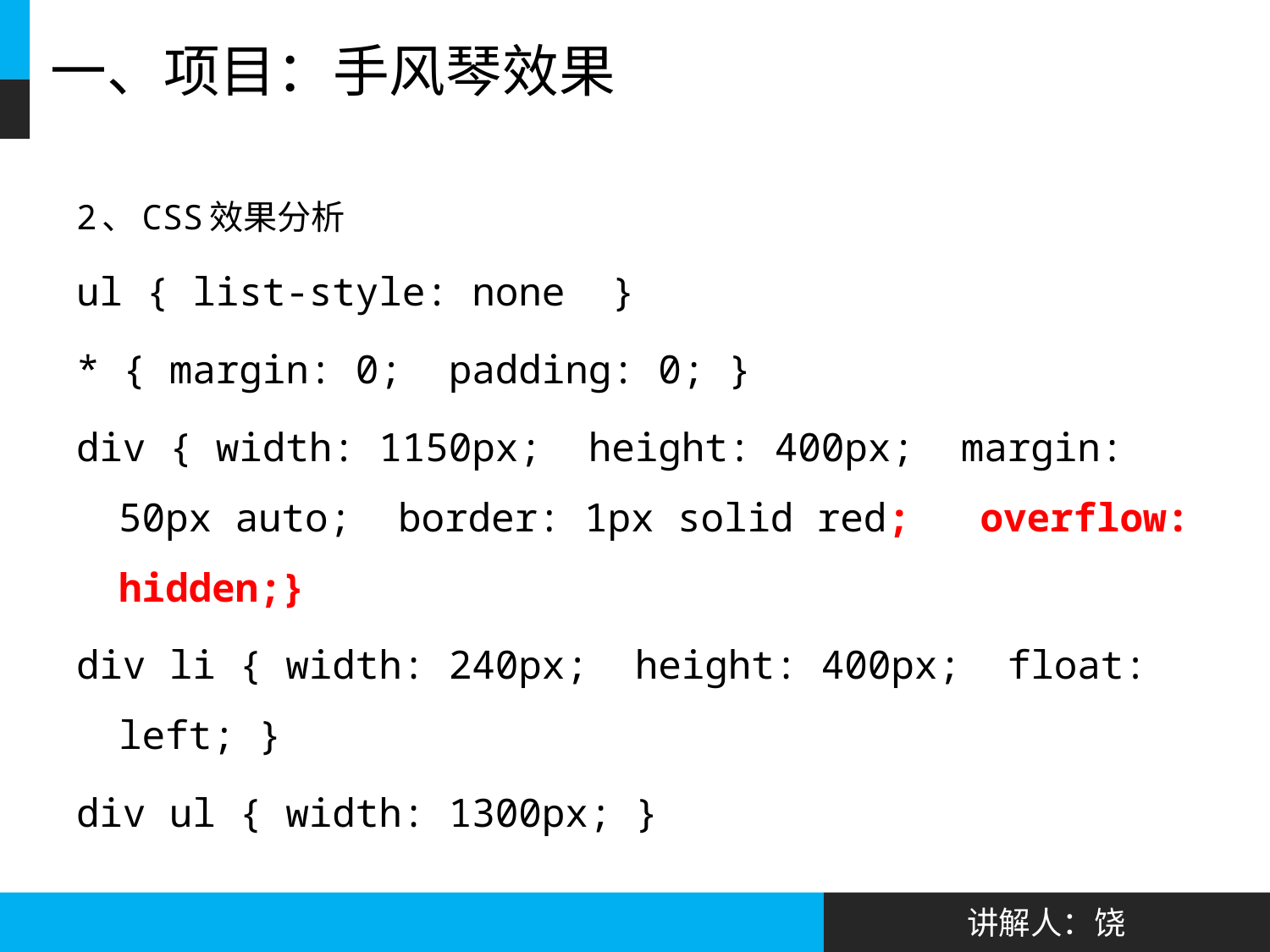

# 一、项目：手风琴效果
2、CSS效果分析
ul { list-style: none  }
* { margin: 0;  padding: 0; }
div { width: 1150px;  height: 400px;  margin: 50px auto;  border: 1px solid red;   overflow: hidden;}
div li { width: 240px;  height: 400px;  float: left; }
div ul { width: 1300px; }